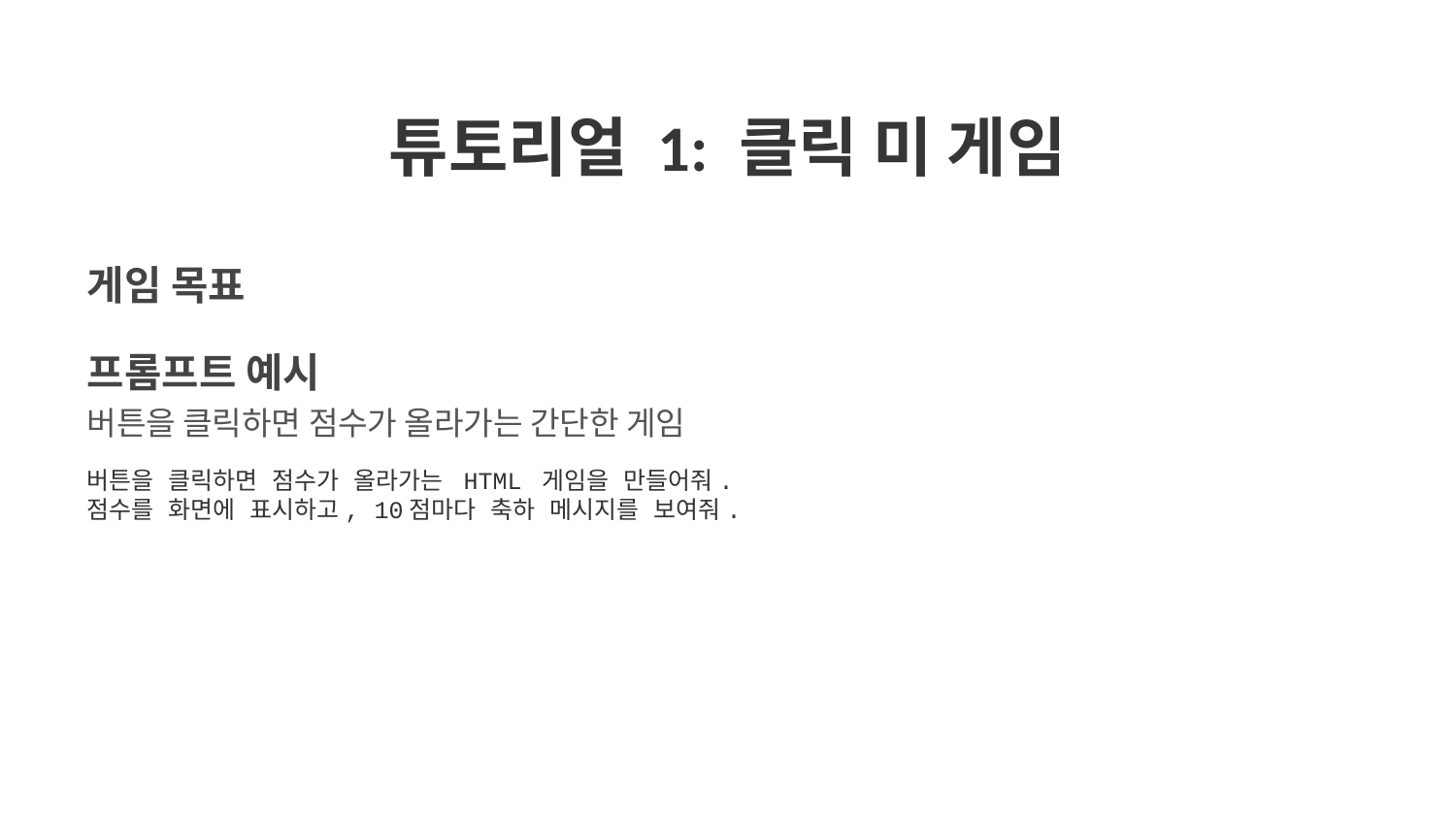

튜토리얼 1: 클릭 미 게임
게임 목표
프롬프트 예시
버튼을 클릭하면 점수가 올라가는 간단한 게임
버튼을 클릭하면 점수가 올라가는 HTML 게임을 만들어줘.
점수를 화면에 표시하고, 10점마다 축하 메시지를 보여줘.